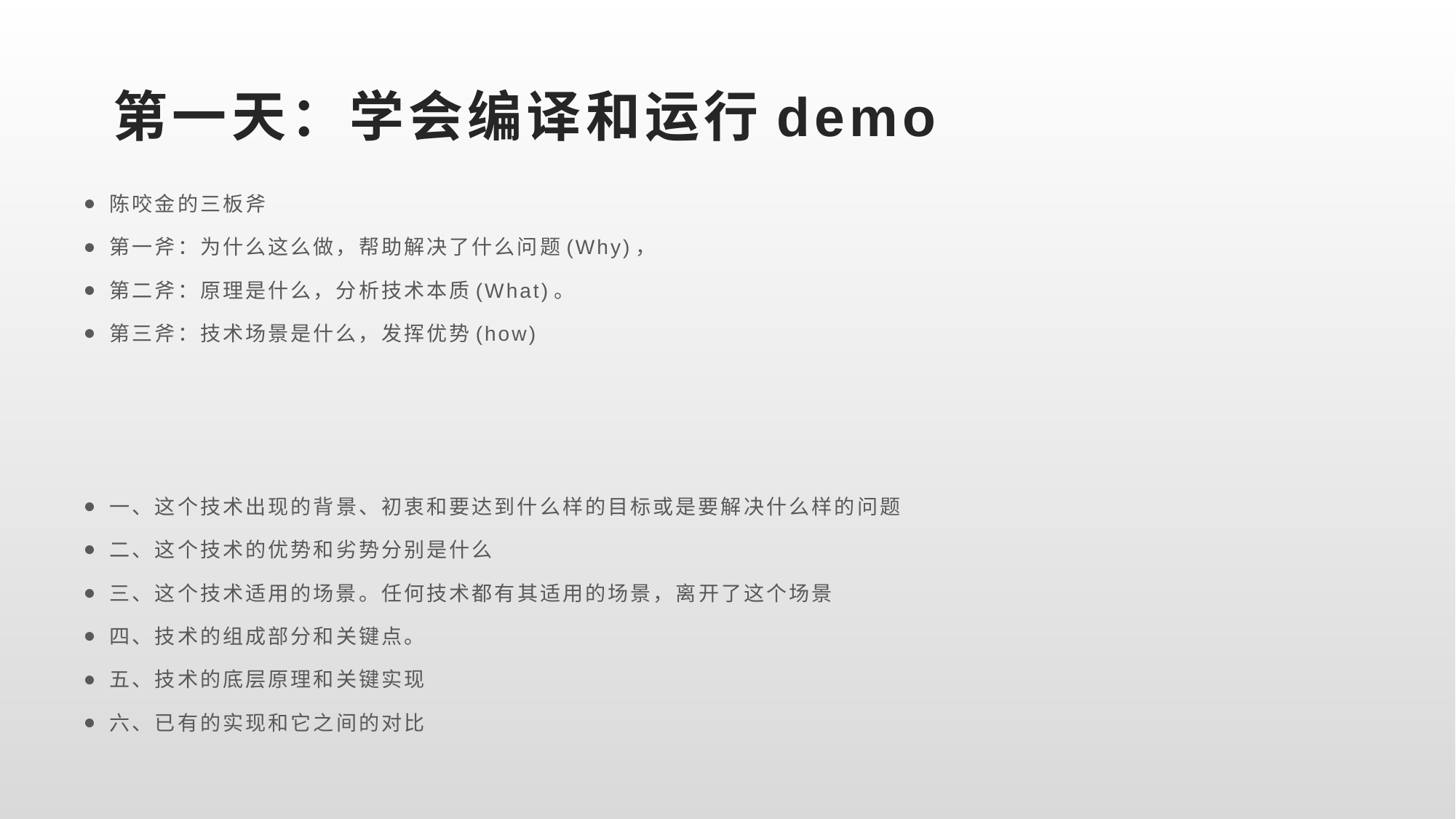

# 第一天：学会编译和运行demo
陈咬金的三板斧
第一斧：为什么这么做，帮助解决了什么问题(Why)，
第二斧：原理是什么，分析技术本质(What)。
第三斧：技术场景是什么，发挥优势(how)

一、这个技术出现的背景、初衷和要达到什么样的目标或是要解决什么样的问题
二、这个技术的优势和劣势分别是什么
三、这个技术适用的场景。任何技术都有其适用的场景，离开了这个场景
四、技术的组成部分和关键点。
五、技术的底层原理和关键实现
六、已有的实现和它之间的对比